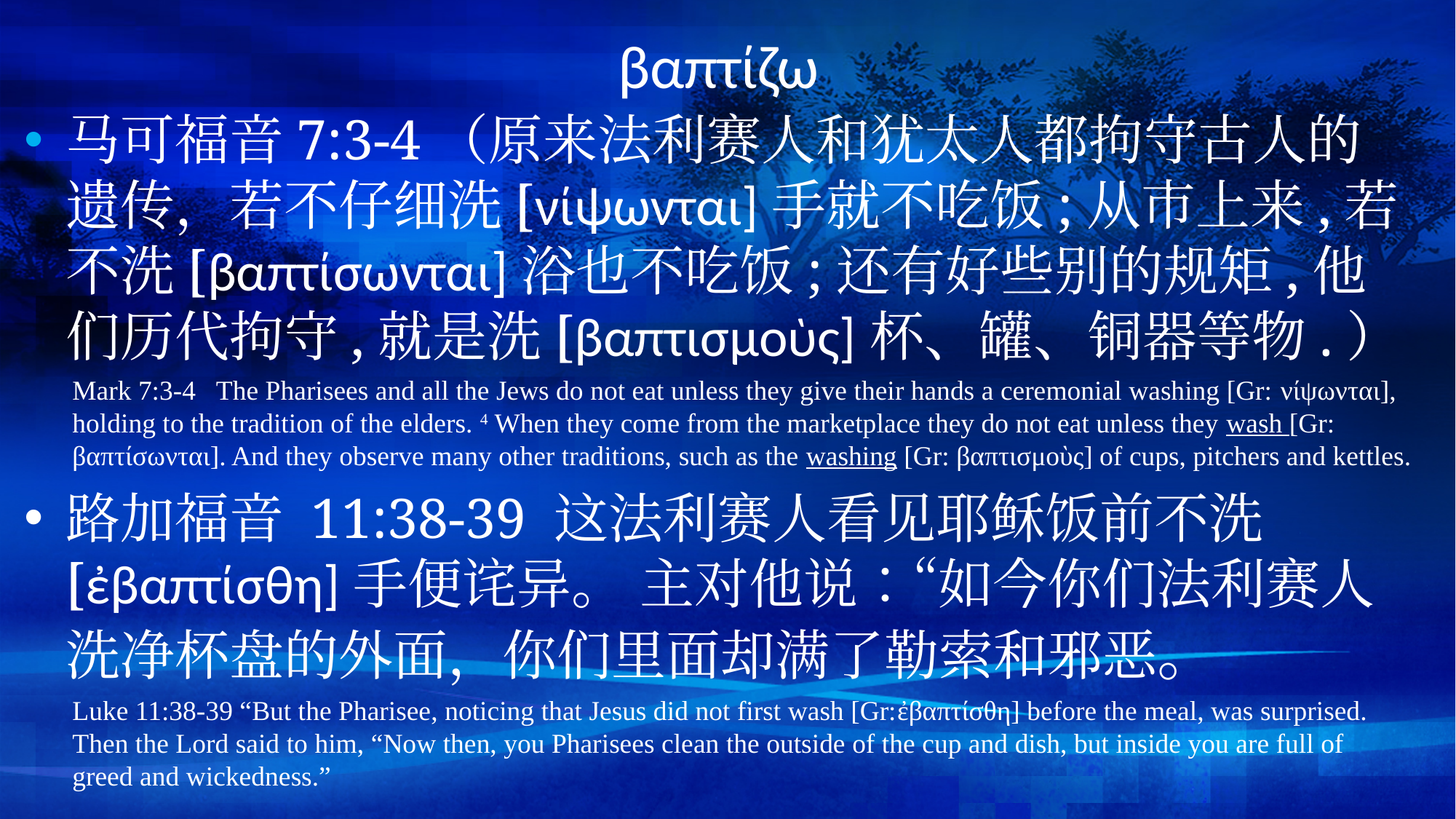

# βαπτίζω
马可福音7:3-4（原来法利赛人和犹太人都拘守古人的遗传，若不仔细洗[νίψωνται]手就不吃饭;从市上来,若不洗[βαπτίσωνται]浴也不吃饭;还有好些别的规矩,他们历代拘守,就是洗[βαπτισμοὺς]杯、罐、铜器等物.）
Mark 7:3-4   The Pharisees and all the Jews do not eat unless they give their hands a ceremonial washing [Gr: νίψωνται], holding to the tradition of the elders. 4 When they come from the marketplace they do not eat unless they wash [Gr: βαπτίσωνται]. And they observe many other traditions, such as the washing [Gr: βαπτισμοὺς] of cups, pitchers and kettles.
路加福音 11:38-39 这法利赛人看见耶稣饭前不洗[ἐβαπτίσθη]手便诧异。 主对他说：“如今你们法利赛人洗净杯盘的外面，你们里面却满了勒索和邪恶。
Luke 11:38-39 “But the Pharisee, noticing that Jesus did not first wash [Gr:ἐβαπτίσθη] before the meal, was surprised. Then the Lord said to him, “Now then, you Pharisees clean the outside of the cup and dish, but inside you are full of greed and wickedness.”